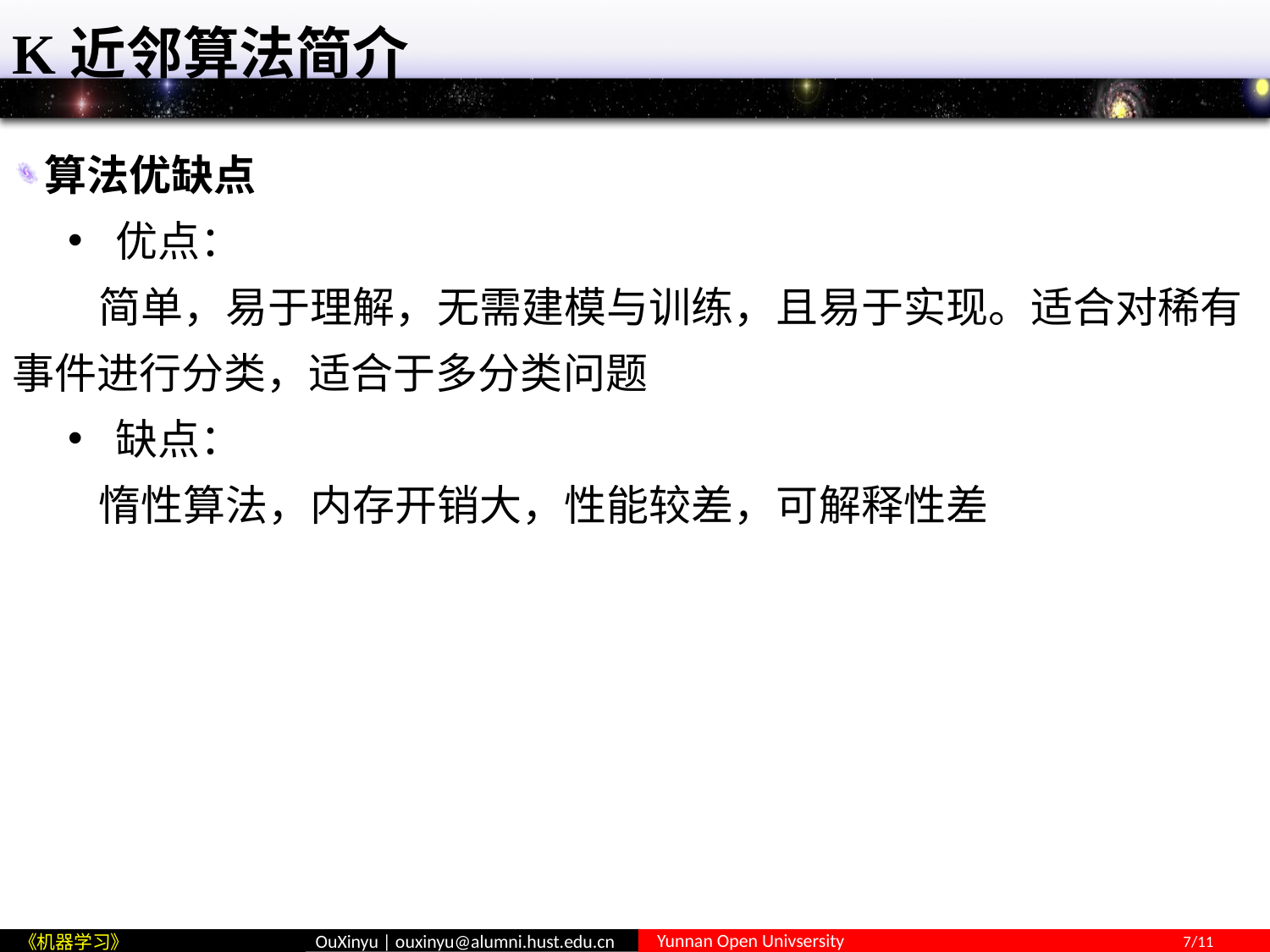

# K近邻算法简介
算法优缺点
优点：
        简单，易于理解，无需建模与训练，且易于实现。适合对稀有事件进行分类，适合于多分类问题
缺点：
        惰性算法，内存开销大，性能较差，可解释性差